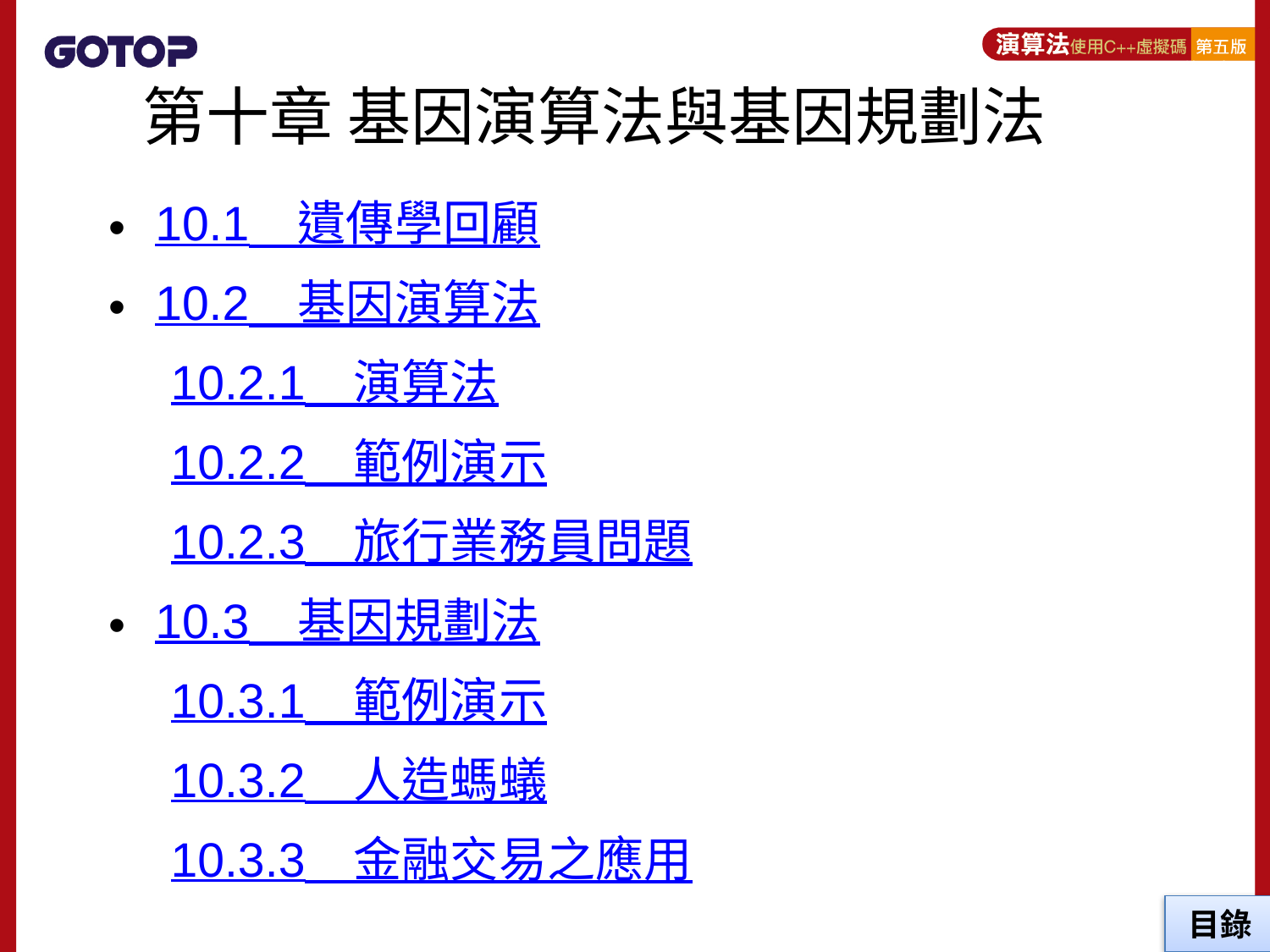

# 第十章 基因演算法與基因規劃法
10.1　遺傳學回顧
10.2　基因演算法
10.2.1　演算法
10.2.2　範例演示
10.2.3　旅行業務員問題
10.3　基因規劃法
10.3.1　範例演示
10.3.2　人造螞蟻
10.3.3　金融交易之應用